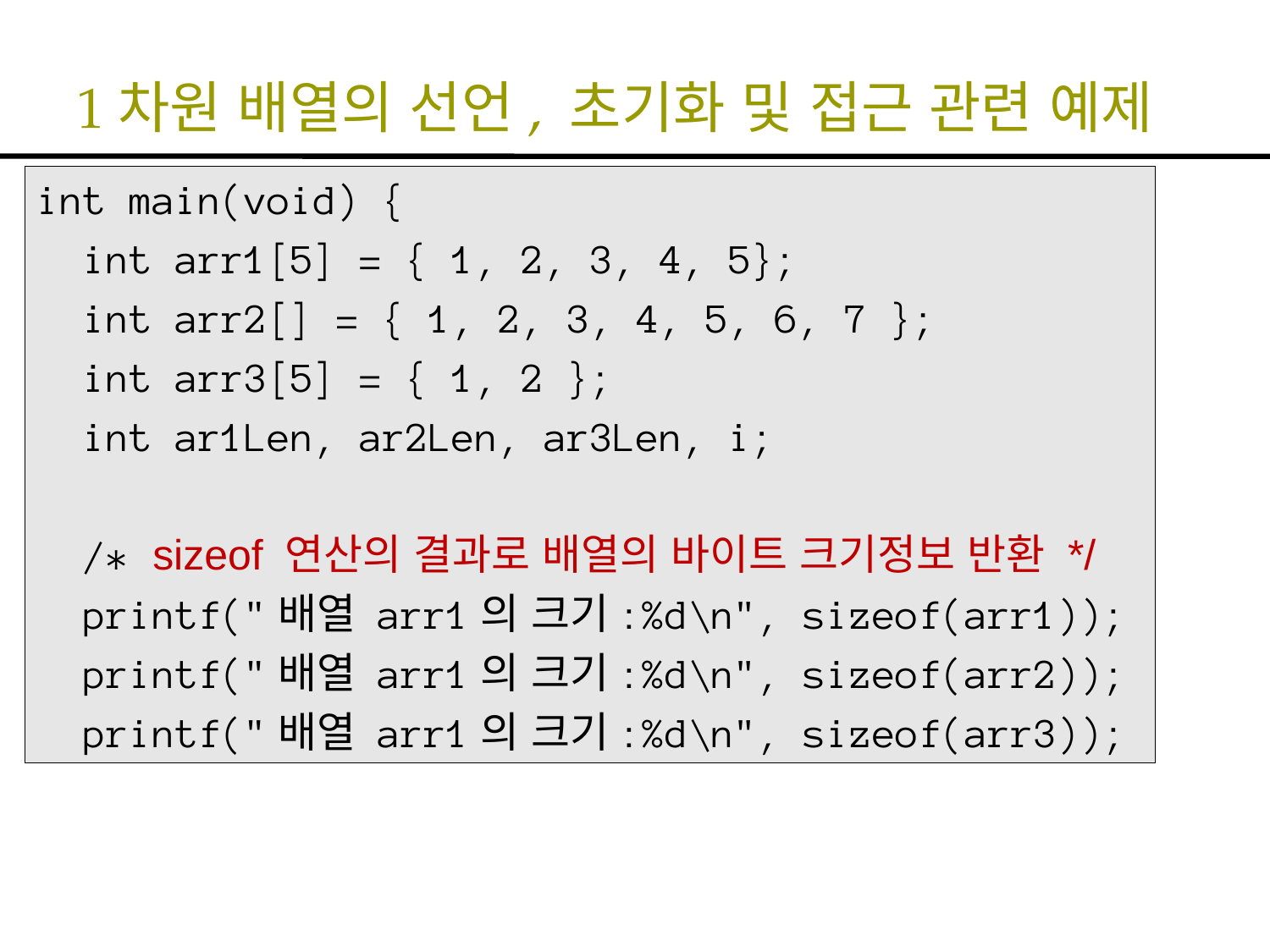

# 1차원 배열의 선언, 초기화 및 접근 관련 예제
int main(void) {
  int arr1[5] = { 1, 2, 3, 4, 5};
  int arr2[] = { 1, 2, 3, 4, 5, 6, 7 };
  int arr3[5] = { 1, 2 };
  int ar1Len, ar2Len, ar3Len, i;

  /* sizeof 연산의 결과로 배열의 바이트 크기정보 반환 */
  printf("배열 arr1의 크기:%d\n", sizeof(arr1));
  printf("배열 arr1의 크기:%d\n", sizeof(arr2));
  printf("배열 arr1의 크기:%d\n", sizeof(arr3));